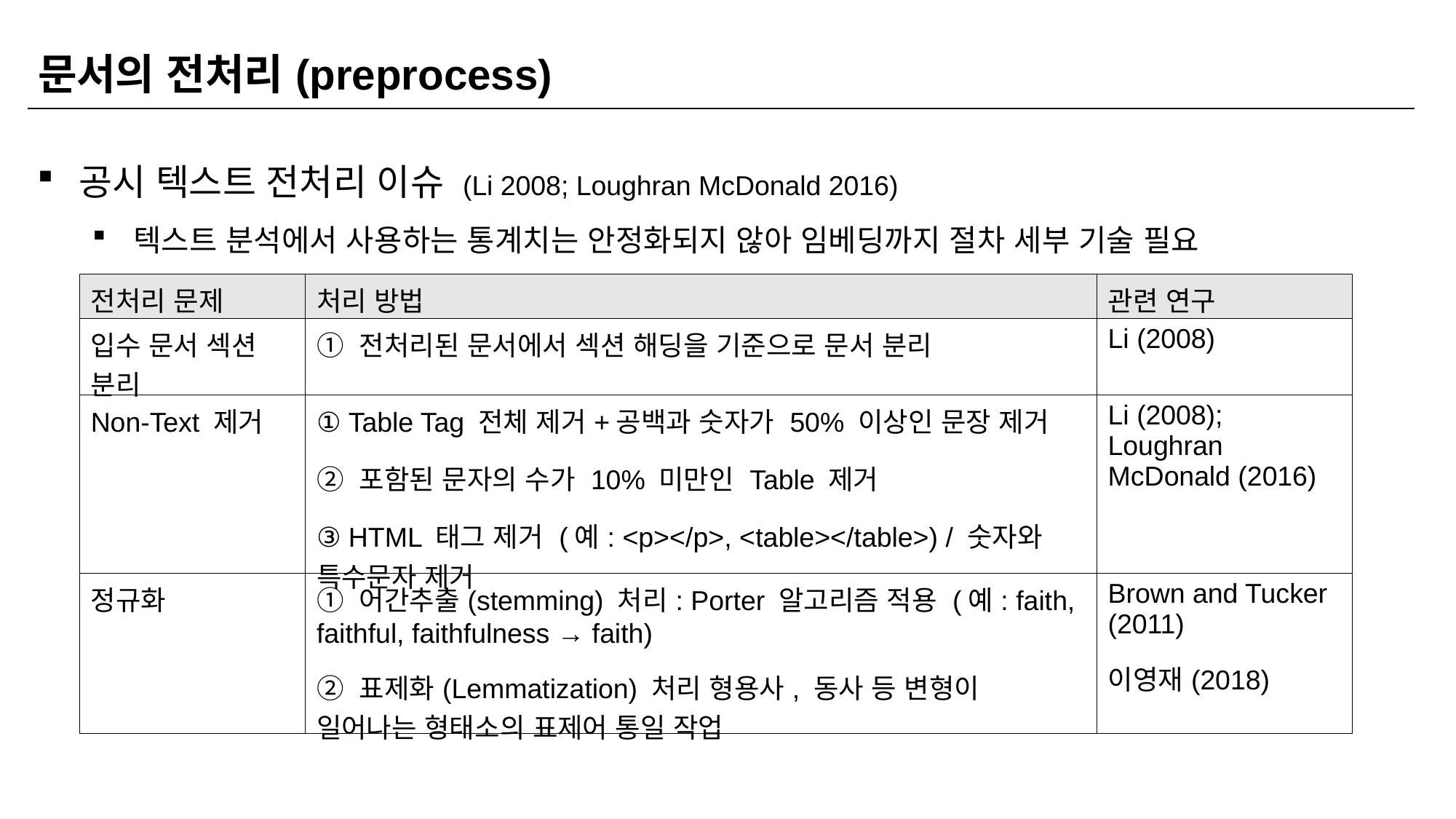

| 문서의 전처리(preprocess) |
| --- |
공시 텍스트 전처리 이슈 (Li 2008; Loughran McDonald 2016)
텍스트 분석에서 사용하는 통계치는 안정화되지 않아 임베딩까지 절차 세부 기술 필요
| 전처리 문제 | 처리 방법 | 관련 연구 |
| --- | --- | --- |
| 입수 문서 섹션 분리 | ① 전처리된 문서에서 섹션 해딩을 기준으로 문서 분리 | Li (2008) |
| Non-Text 제거 | ① Table Tag 전체 제거+공백과 숫자가 50% 이상인 문장 제거 ② 포함된 문자의 수가 10% 미만인 Table 제거 ③ HTML 태그 제거 (예: <p></p>, <table></table>) / 숫자와 특수문자 제거 | Li (2008); Loughran McDonald (2016) |
| 정규화 | ① 어간추출(stemming) 처리: Porter 알고리즘 적용 (예: faith, faithful, faithfulness → faith) ② 표제화(Lemmatization) 처리 형용사, 동사 등 변형이 일어나는 형태소의 표제어 통일 작업 | Brown and Tucker (2011) 이영재(2018) |